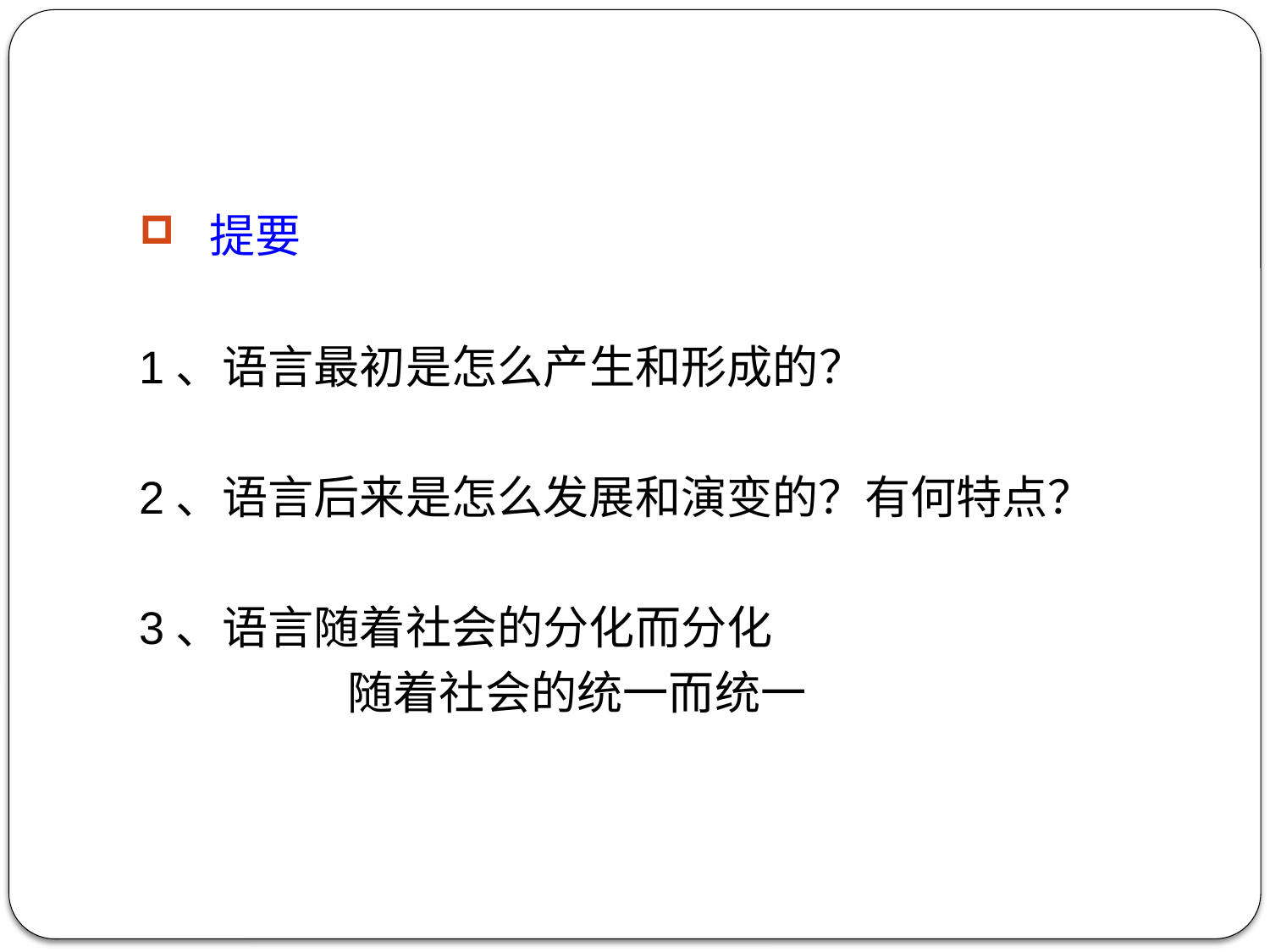

#
  提要

1、语言最初是怎么产生和形成的？

2、语言后来是怎么发展和演变的？有何特点？

3、语言随着社会的分化而分化
                   随着社会的统一而统一